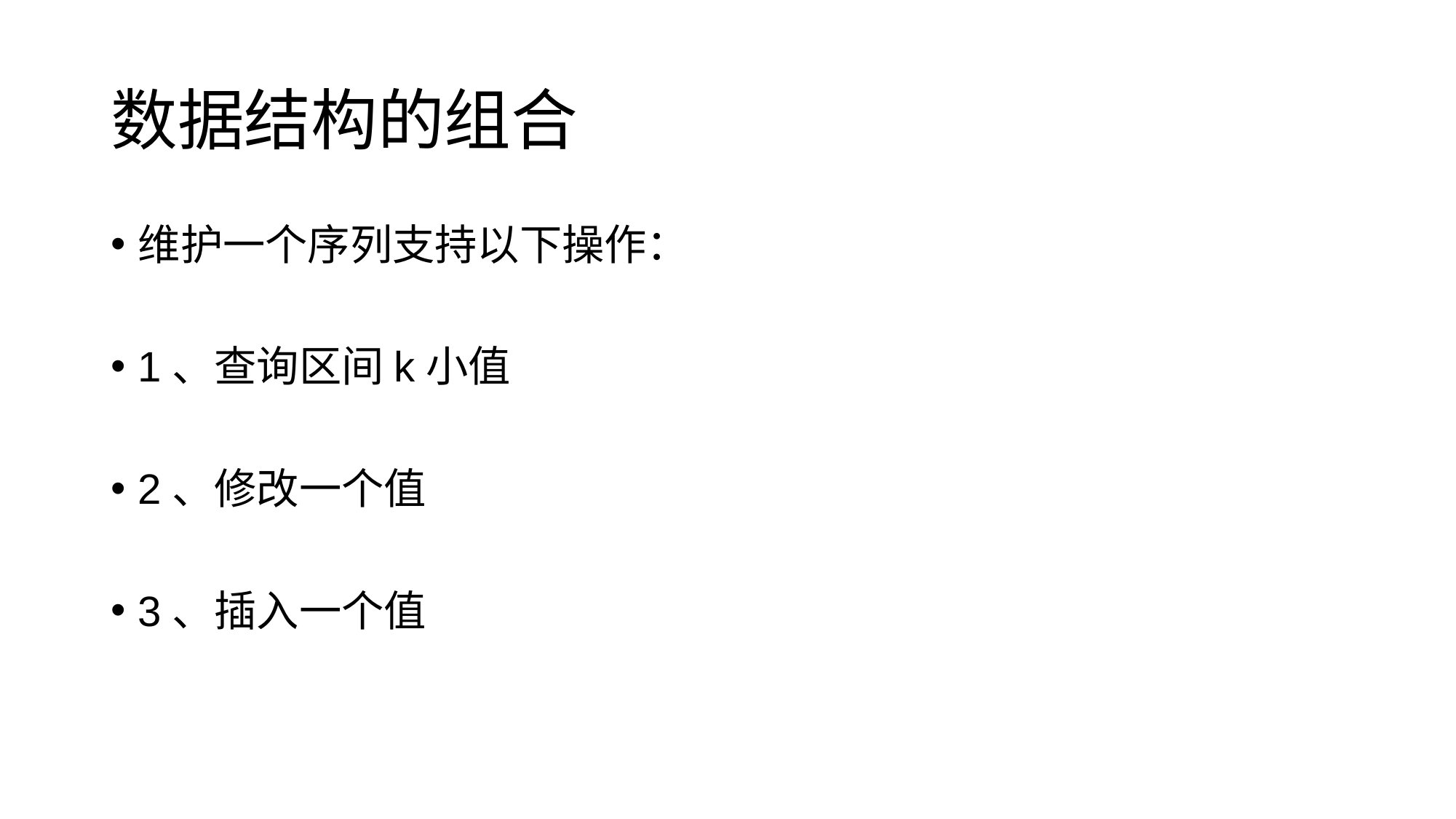

# 数据结构的组合
维护一个序列支持以下操作：

1、查询区间k小值

2、修改一个值

3、插入一个值